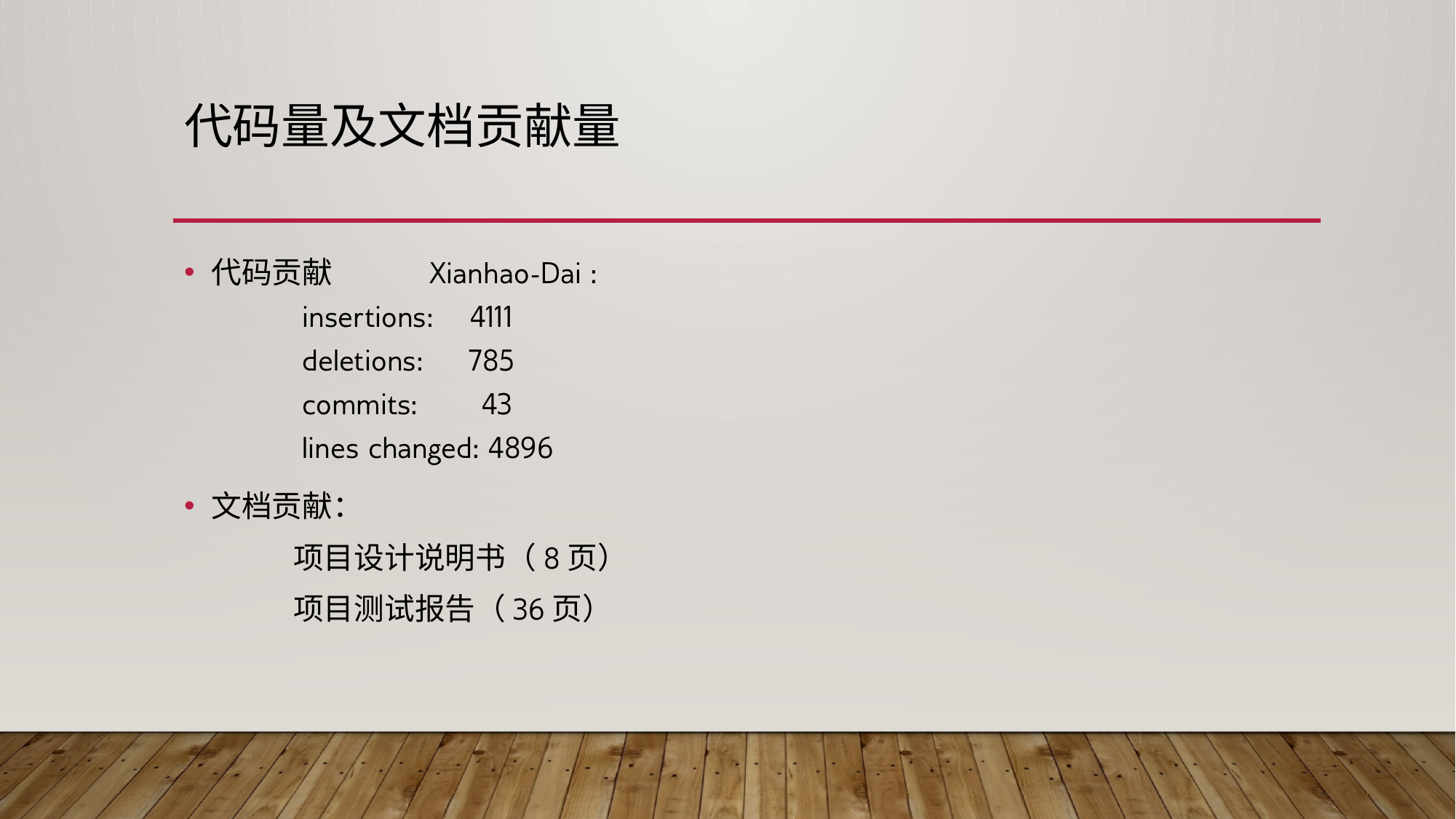

# 代码量及文档贡献量
代码贡献	Xianhao-Dai :
          insertions:    4111
          deletions:     785
          commits:       43
          lines changed: 4896
文档贡献：
项目设计说明书（8页）
项目测试报告（36页）